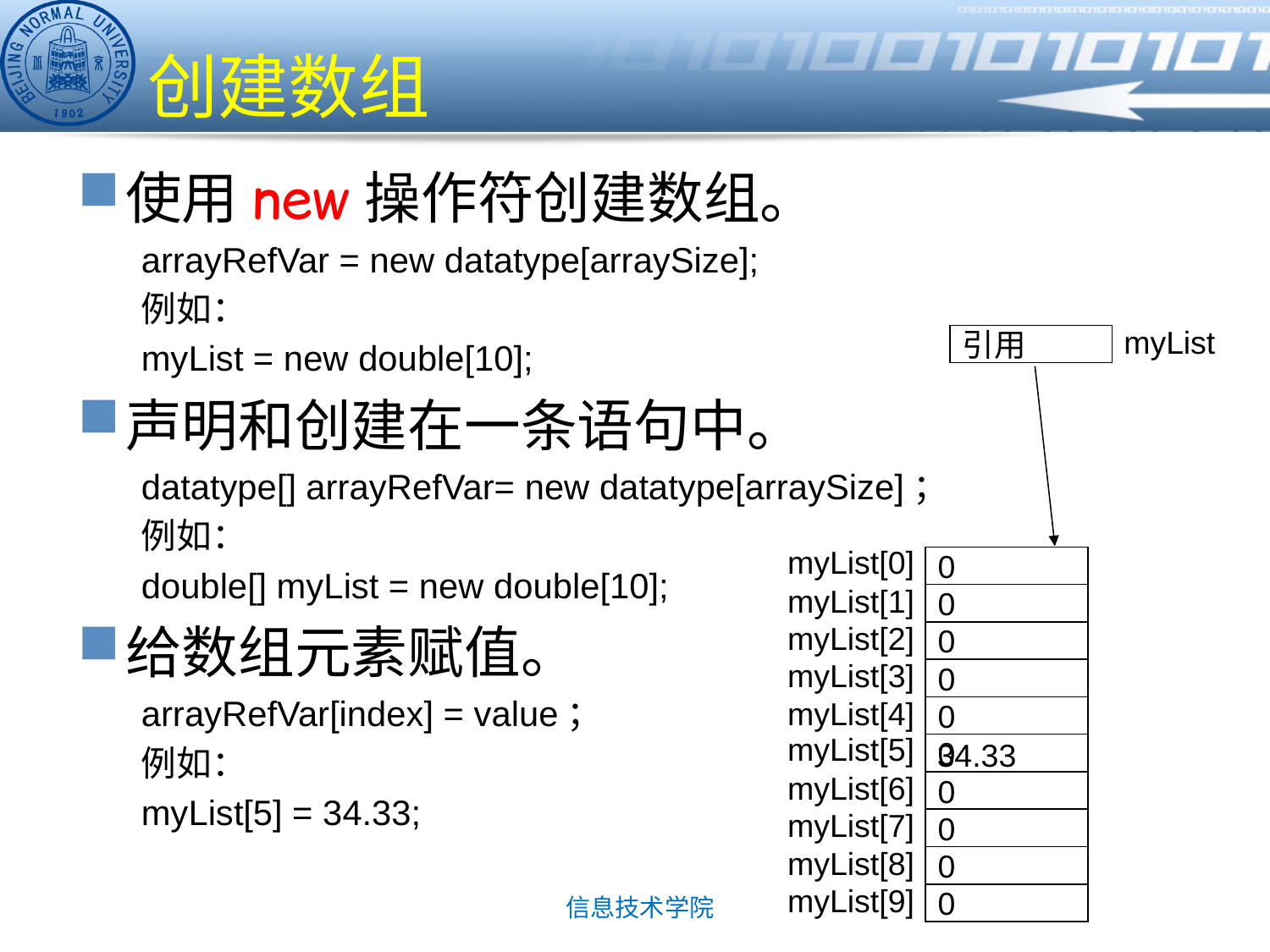

# 创建数组
使用new操作符创建数组。
arrayRefVar = new datatype[arraySize];
例如：
myList = new double[10];
声明和创建在一条语句中。
datatype[] arrayRefVar= new datatype[arraySize]；
例如：
double[] myList = new double[10];
给数组元素赋值。
arrayRefVar[index] = value；
例如：
myList[5] = 34.33;

myList
引用

myList[0]
0
myList[1]
0
myList[2]
0
myList[3]
0
myList[4]
0
myList[5]
34.33
0
myList[6]
0
myList[7]
0
myList[8]
0
myList[9]
0
4